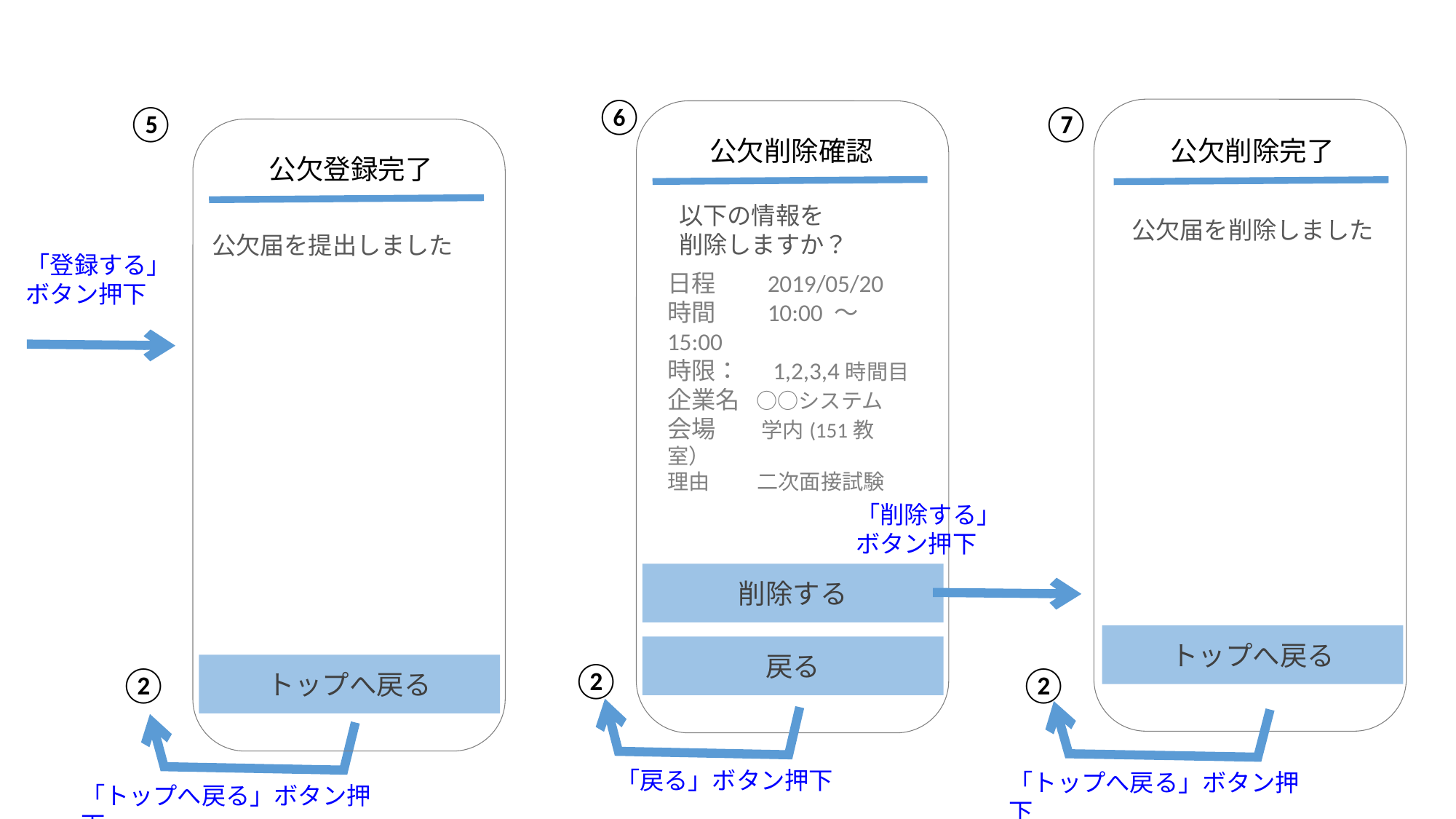

⑥
⑦
⑤

公欠削除確認
公欠削除完了
公欠登録完了
以下の情報を
削除しますか？
公欠届を削除しました
公欠届を提出しました
「登録する」
ボタン押下
日程　    2019/05/20
時間　    10:00 ～ 15:00
時限：     1,2,3,4時間目
企業名   ○○システム
会場　    学内(151教室）
理由          二次面接試験

「削除する」
ボタン押下
削除する
トップへ戻る
戻る
②
トップへ戻る
②
②

「戻る」ボタン押下
「トップへ戻る」ボタン押下
「トップへ戻る」ボタン押下